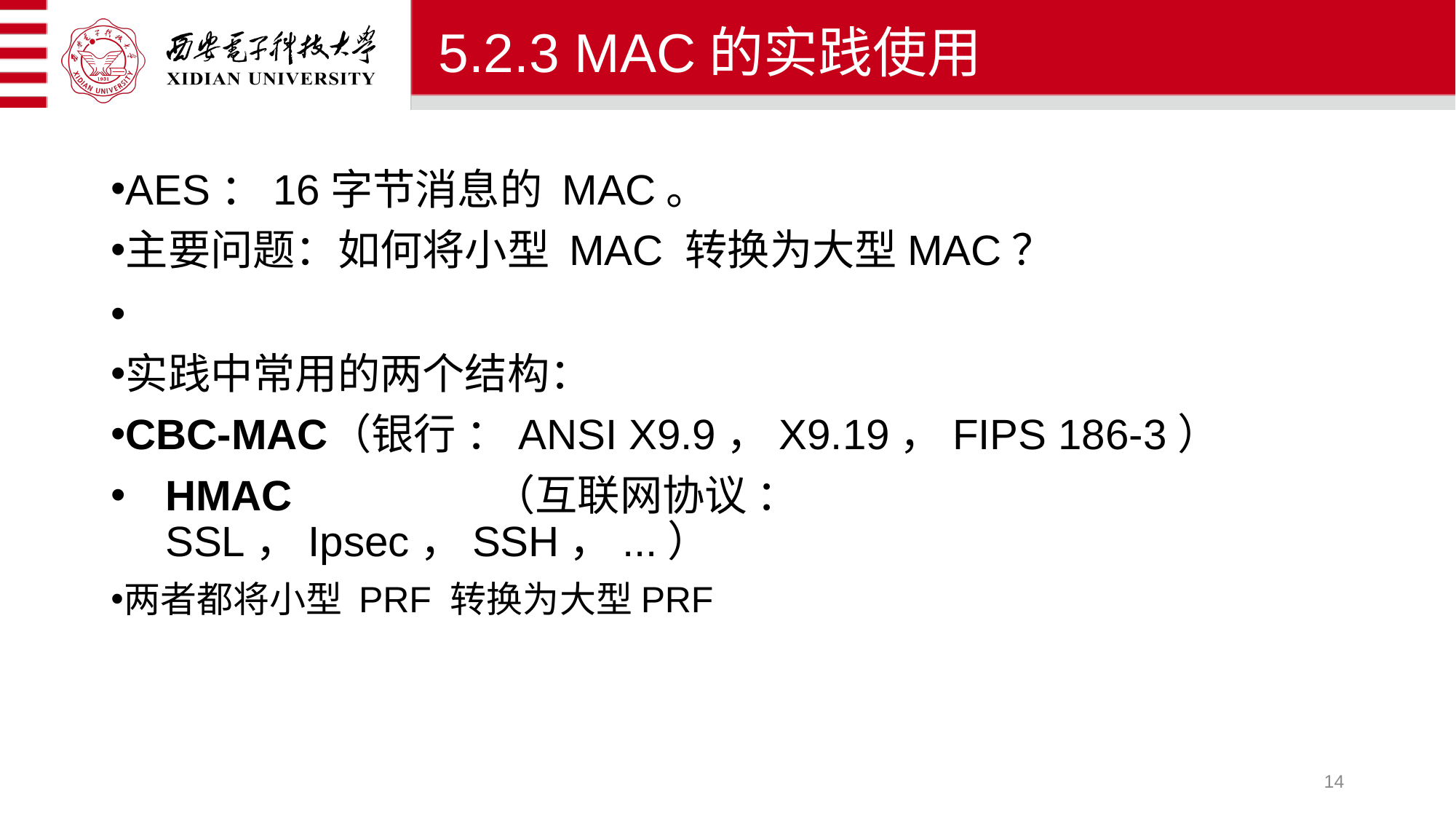

# 5.2.3 MAC的实践使用
AES：16字节消息的 MAC。
主要问题：如何将小型 MAC 转换为大型MAC？

实践中常用的两个结构：
CBC-MAC	（银行 ：ANSI X9.9，X9.19，FIPS 186-3）
HMAC		（互联网协议 ：SSL，Ipsec，SSH，...）
两者都将小型 PRF 转换为大型PRF
14